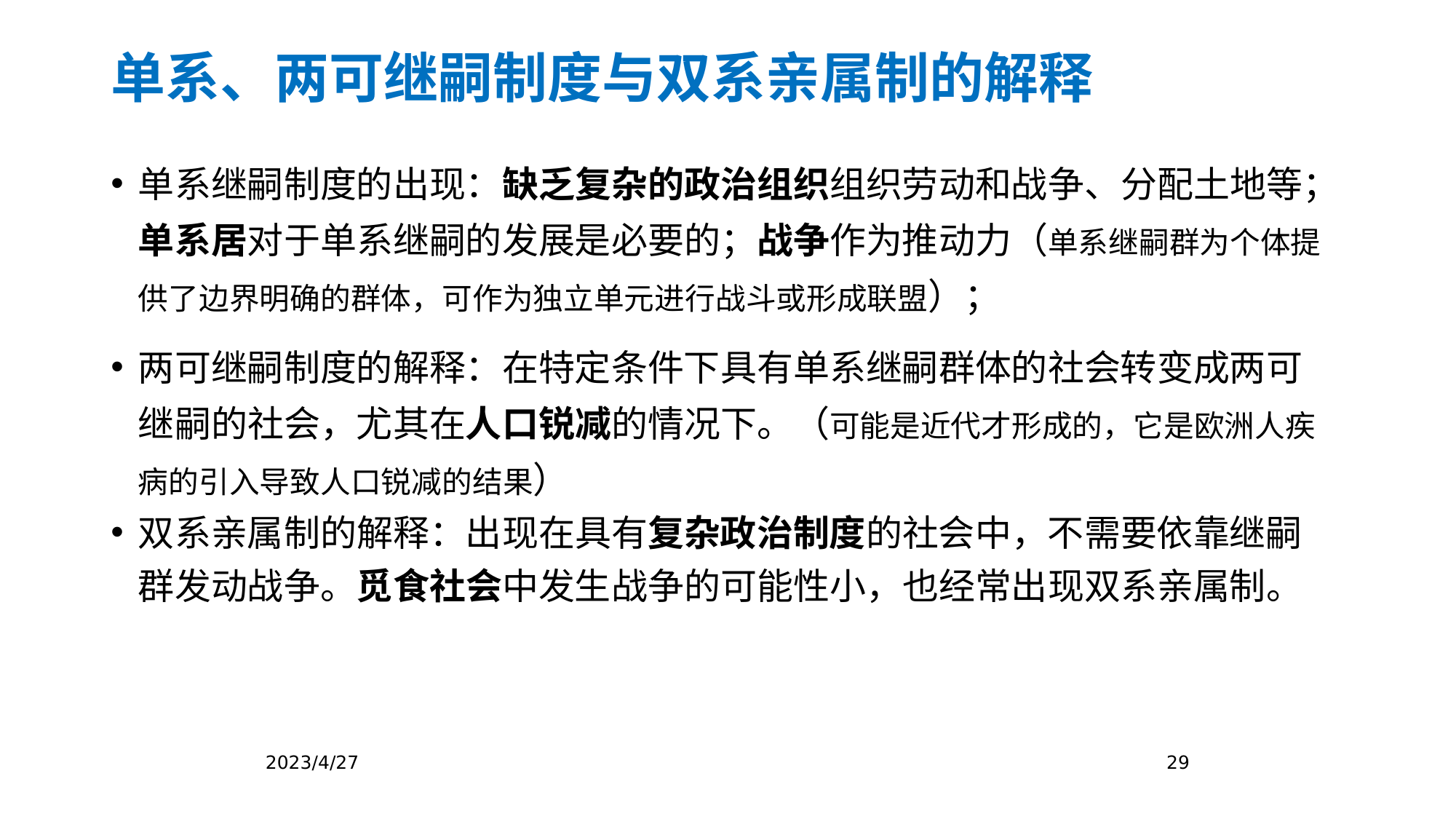

单系、两可继嗣制度与双系亲属制的解释
单系继嗣制度的出现：缺乏复杂的政治组织组织劳动和战争、分配土地等；单系居对于单系继嗣的发展是必要的；战争作为推动力（单系继嗣群为个体提供了边界明确的群体，可作为独立单元进行战斗或形成联盟）；
两可继嗣制度的解释：在特定条件下具有单系继嗣群体的社会转变成两可继嗣的社会，尤其在人口锐减的情况下。（可能是近代才形成的，它是欧洲人疾病的引入导致人口锐减的结果）
双系亲属制的解释：出现在具有复杂政治制度的社会中，不需要依靠继嗣群发动战争。觅食社会中发生战争的可能性小，也经常出现双系亲属制。
2023/4/27
29